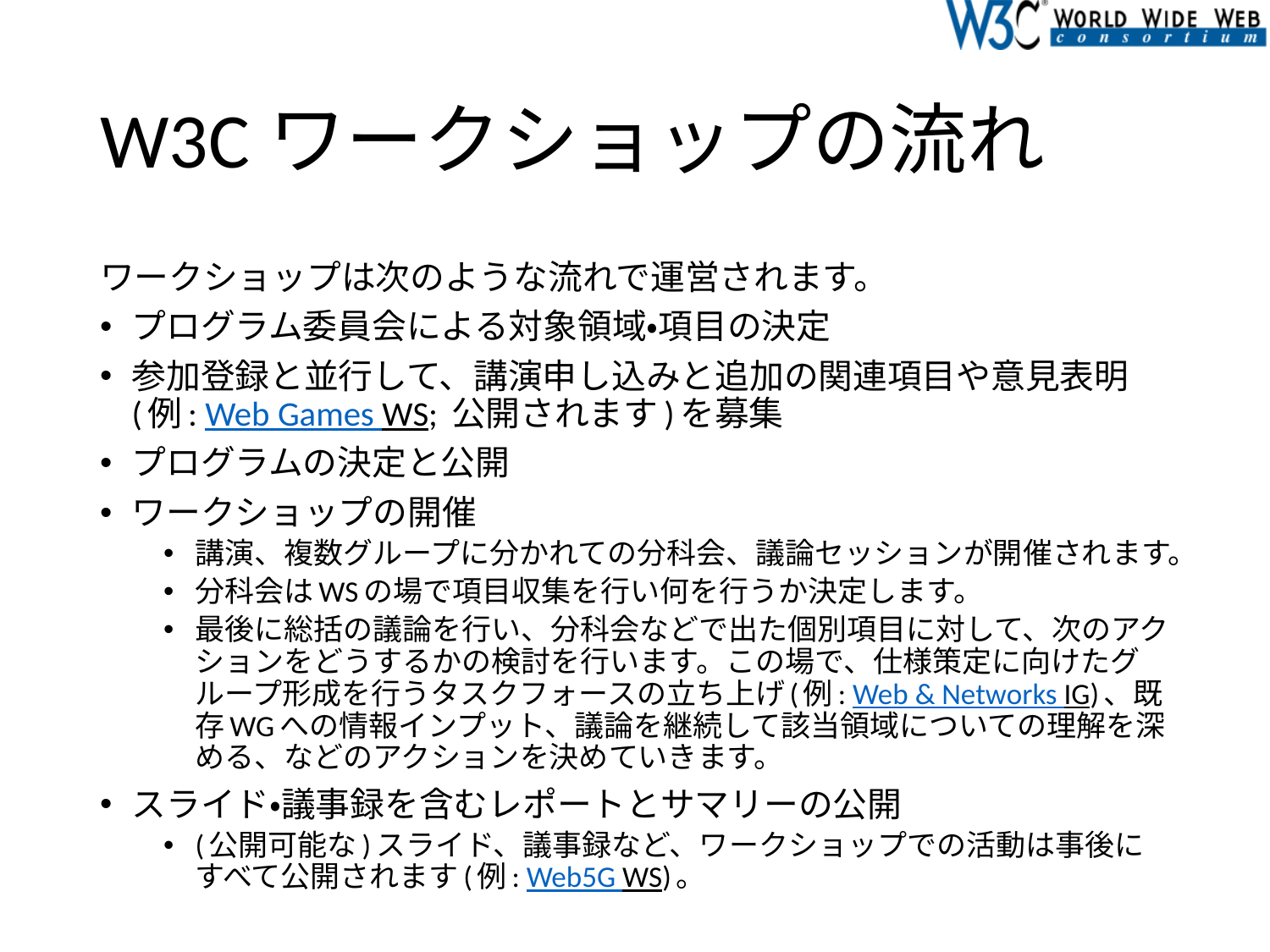

# W3Cワークショップの流れ
ワークショップは次のような流れで運営されます。
プログラム委員会による対象領域・項目の決定
参加登録と並行して、講演申し込みと追加の関連項目や意見表明(例: Web Games WS; 公開されます)を募集
プログラムの決定と公開
ワークショップの開催
講演、複数グループに分かれての分科会、議論セッションが開催されます。
分科会はWSの場で項目収集を行い何を行うか決定します。
最後に総括の議論を行い、分科会などで出た個別項目に対して、次のアクションをどうするかの検討を行います。この場で、仕様策定に向けたグループ形成を行うタスクフォースの立ち上げ(例: Web & Networks IG)、既存WGへの情報インプット、議論を継続して該当領域についての理解を深める、などのアクションを決めていきます。
スライド・議事録を含むレポートとサマリーの公開
(公開可能な)スライド、議事録など、ワークショップでの活動は事後にすべて公開されます(例: Web5G WS)。